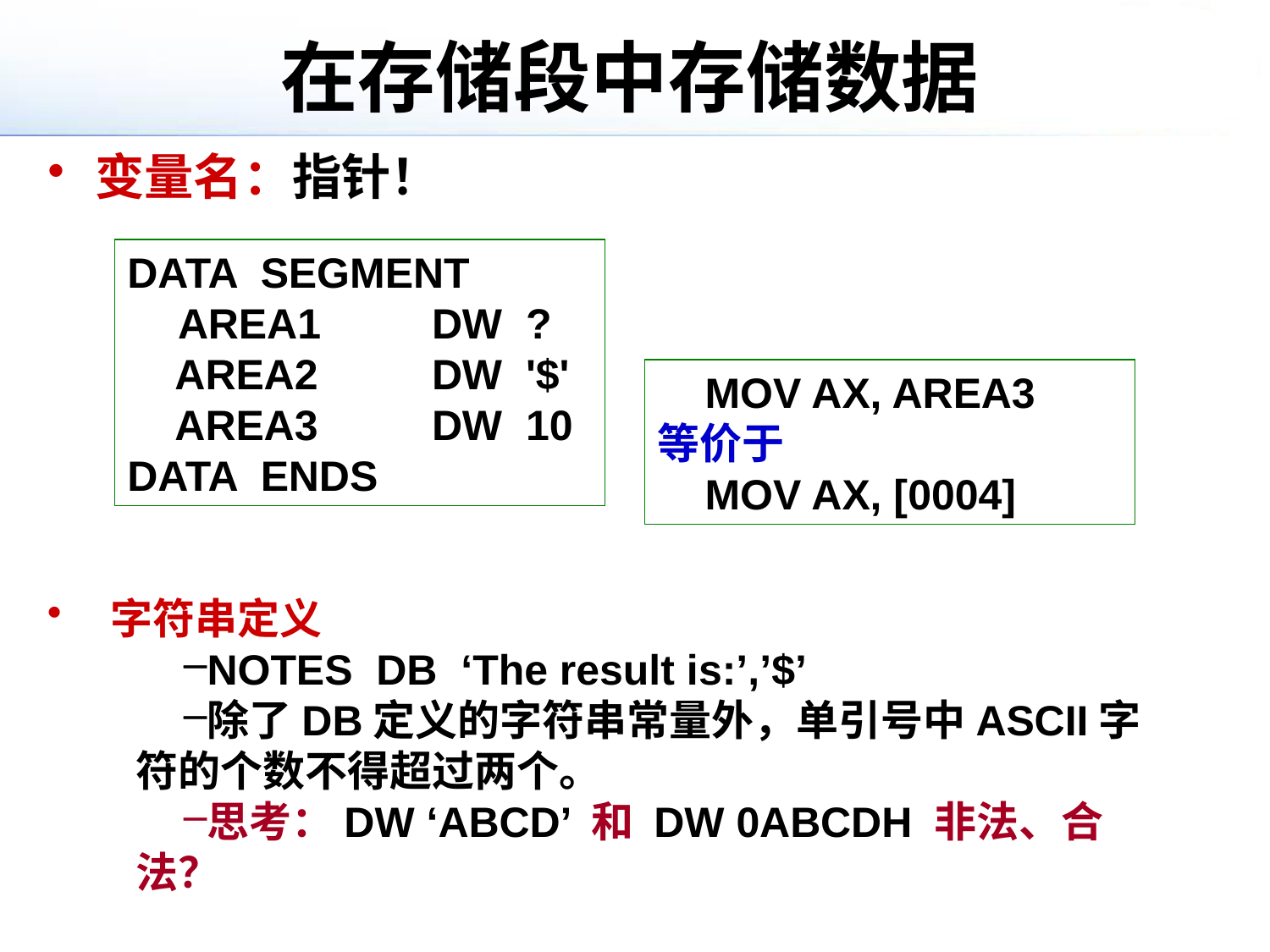

# 在存储段中存储数据
变量名：指针！
DATA  SEGMENT
 	AREA1	DW  ?
    AREA2	DW  '$'
    AREA3	DW  10
DATA  ENDS
    MOV AX, AREA3
等价于
    MOV AX, [0004]
字符串定义
NOTES  DB  ‘The result is:’,’$’
除了DB定义的字符串常量外，单引号中ASCII字符的个数不得超过两个。
思考：DW ‘ABCD’ 和 DW 0ABCDH 非法、合法？